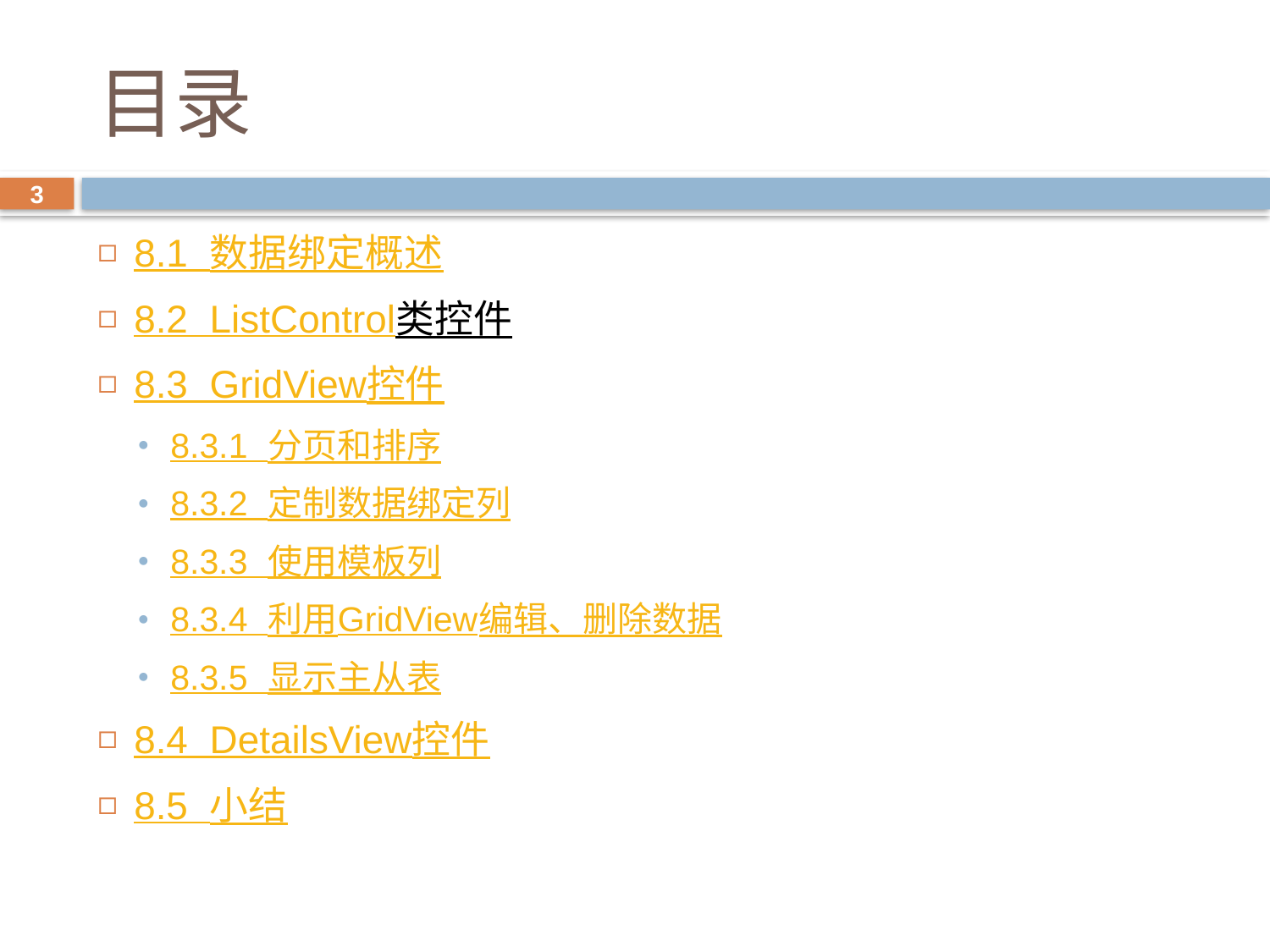

# 目录
3
8.1  数据绑定概述
8.2  ListControl类控件
8.3  GridView控件
8.3.1  分页和排序
8.3.2  定制数据绑定列
8.3.3  使用模板列
8.3.4  利用GridView编辑、删除数据
8.3.5  显示主从表
8.4  DetailsView控件
8.5  小结